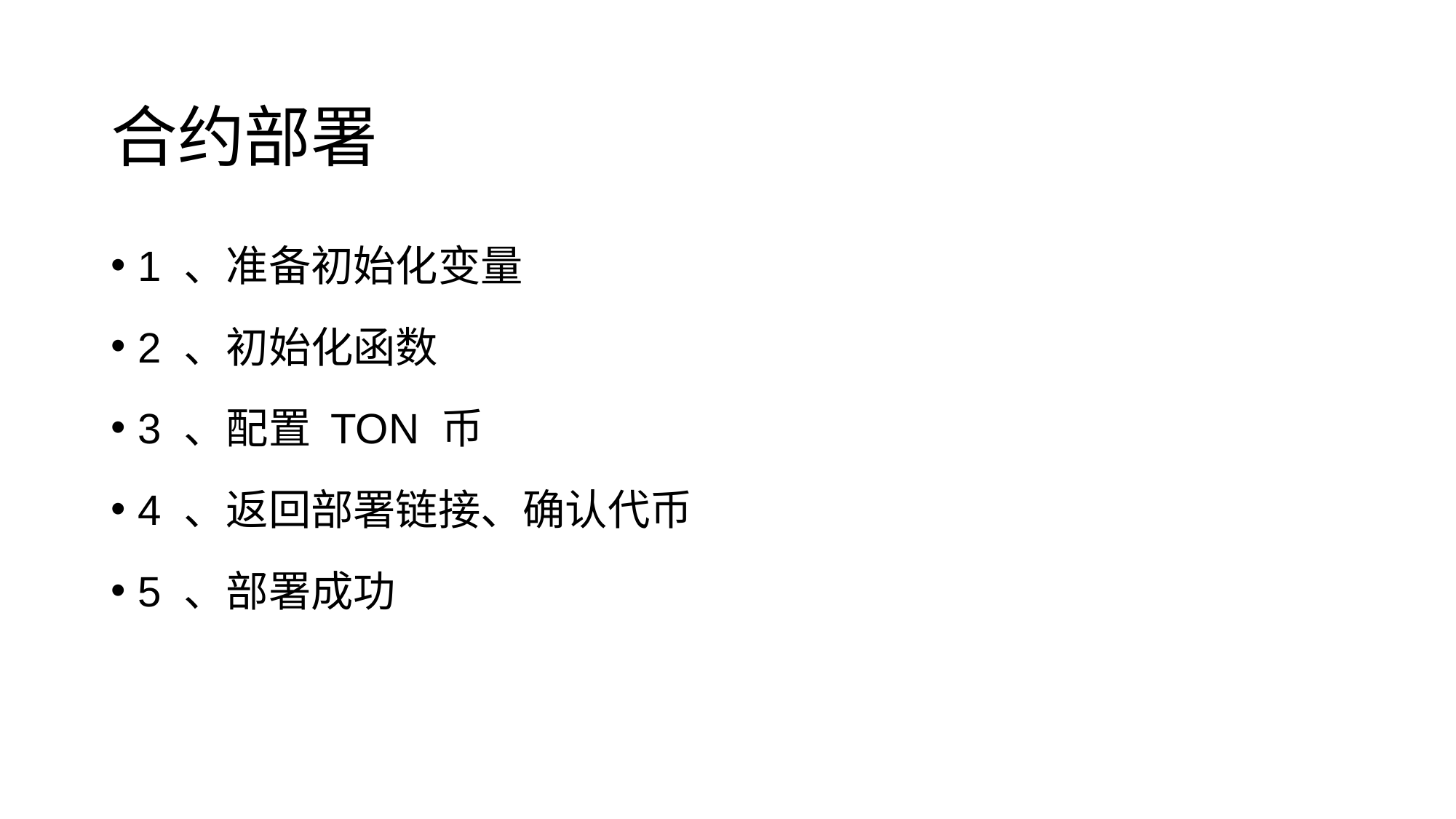

# 合约部署
1 、准备初始化变量
2 、初始化函数
3 、配置 TON 币
4 、返回部署链接、确认代币
5 、部署成功